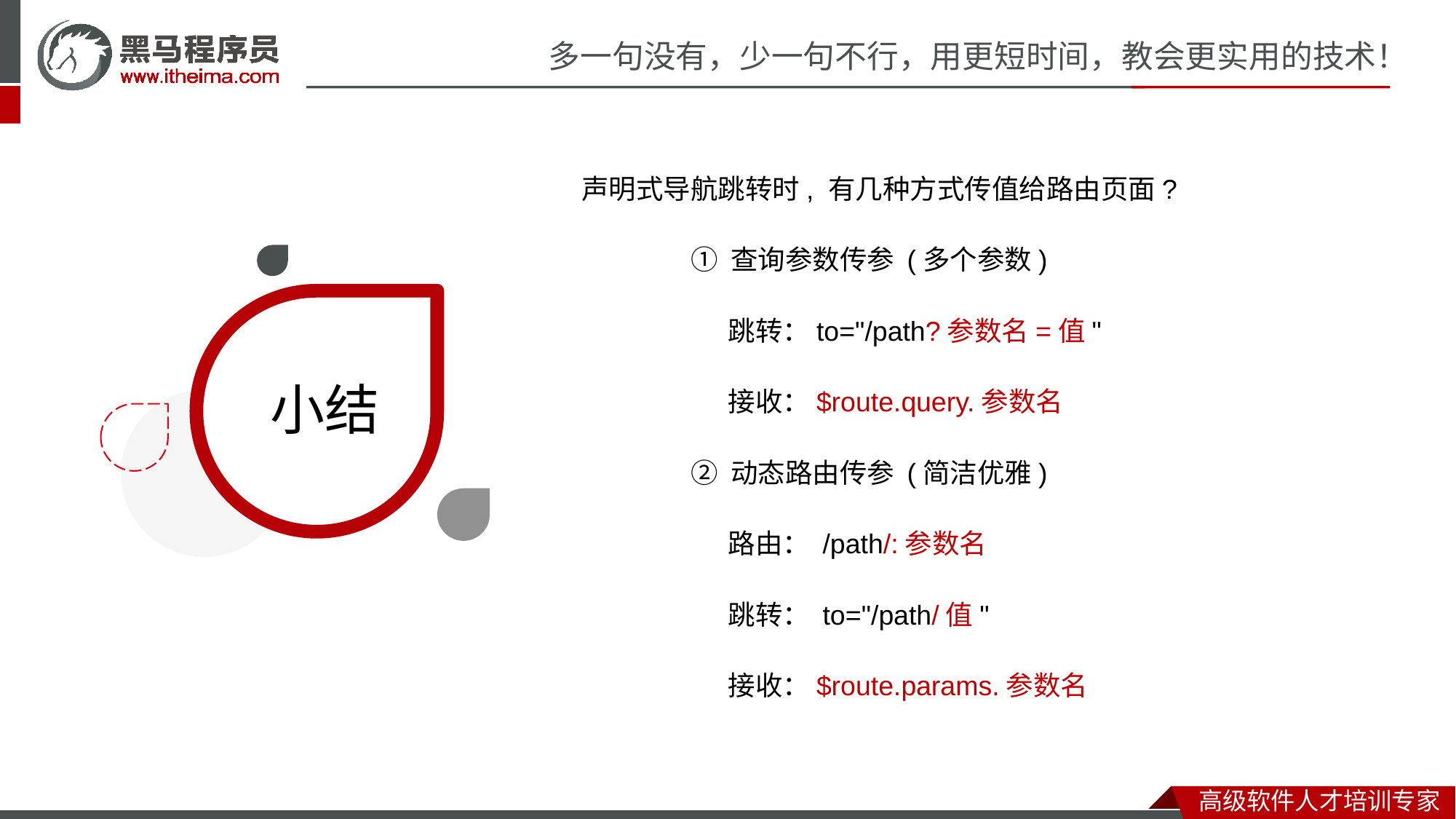

声明式导航跳转时, 有几种方式传值给路由页面?
	① 查询参数传参 (多个参数)
	     跳转：to="/path?参数名=值"
	     接收：$route.query.参数名
	② 动态路由传参 (简洁优雅)
	     路由： /path/:参数名
	     跳转： to="/path/值"
  	     接收：$route.params.参数名